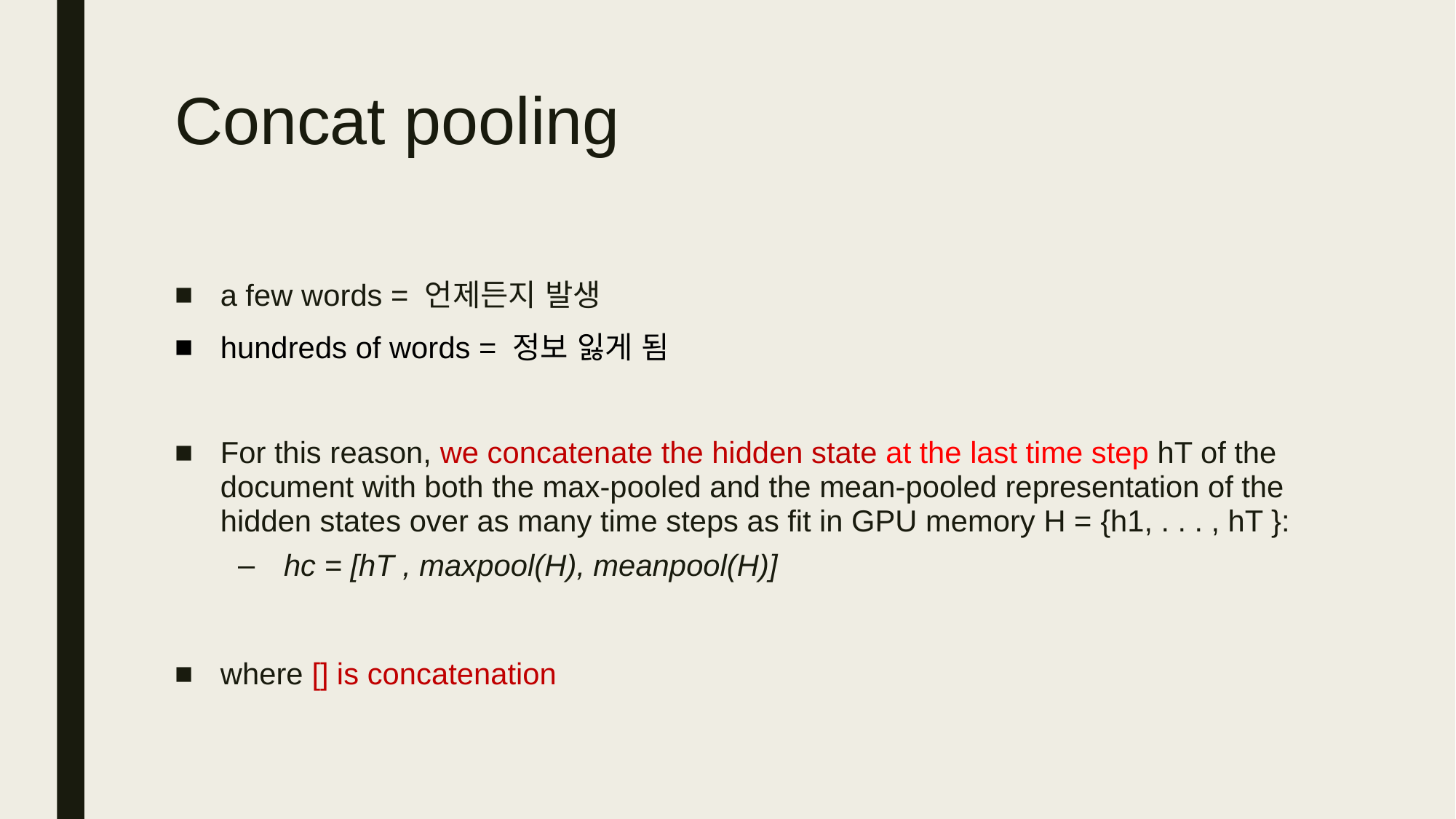

# Concat pooling
a few words = 언제든지 발생
hundreds of words = 정보 잃게 됨

For this reason, we concatenate the hidden state at the last time step hT of the document with both the max-pooled and the mean-pooled representation of the hidden states over as many time steps as fit in GPU memory H = {h1, . . . , hT }:
hc = [hT , maxpool(H), meanpool(H)]

where [] is concatenation